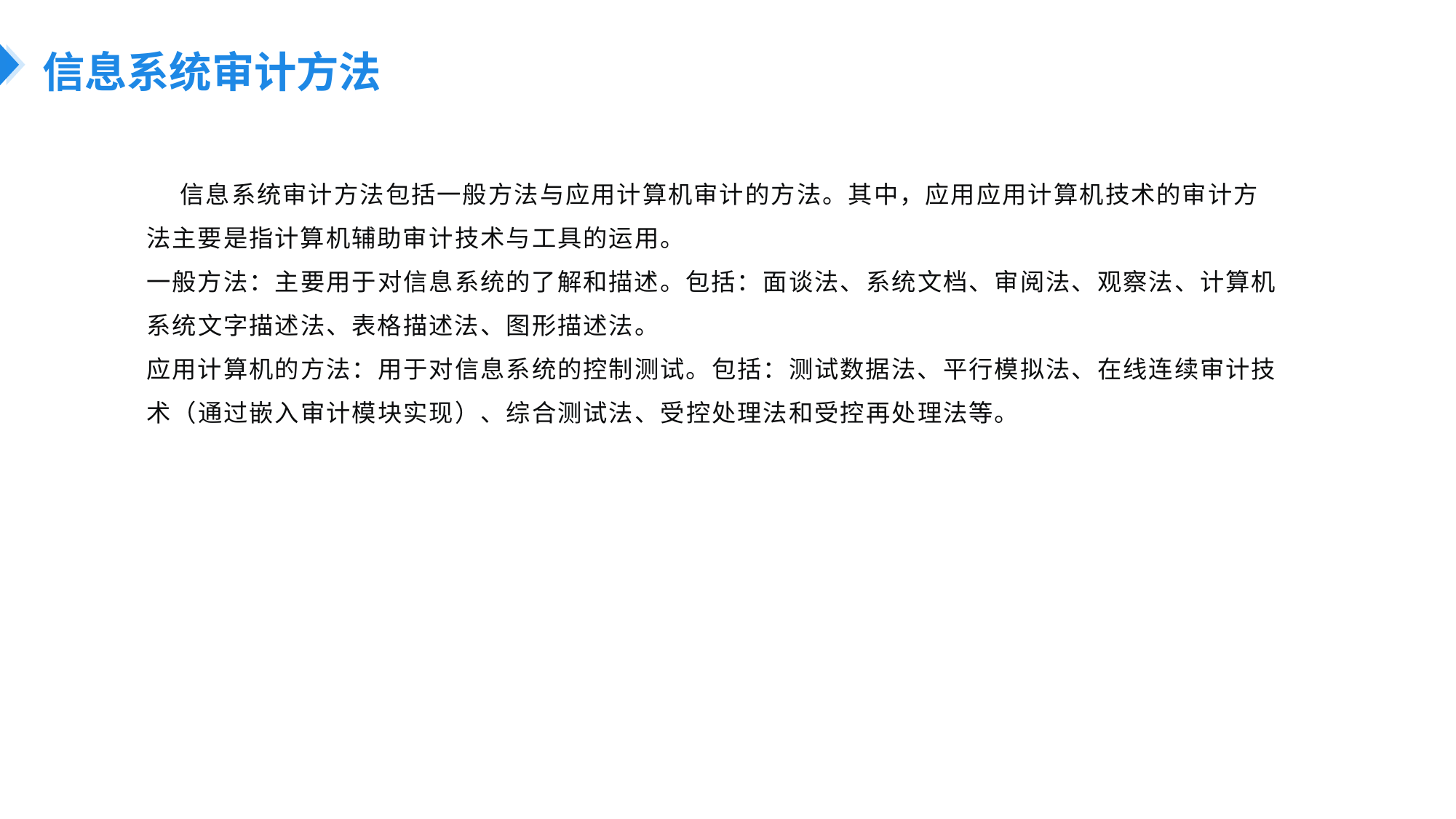

# 信息系统审计方法
    信息系统审计方法包括一般方法与应用计算机审计的方法。其中，应用应用计算机技术的审计方法主要是指计算机辅助审计技术与工具的运用。
一般方法：主要用于对信息系统的了解和描述。包括：面谈法、系统文档、审阅法、观察法、计算机系统文字描述法、表格描述法、图形描述法。
应用计算机的方法：用于对信息系统的控制测试。包括：测试数据法、平行模拟法、在线连续审计技术（通过嵌入审计模块实现）、综合测试法、受控处理法和受控再处理法等。